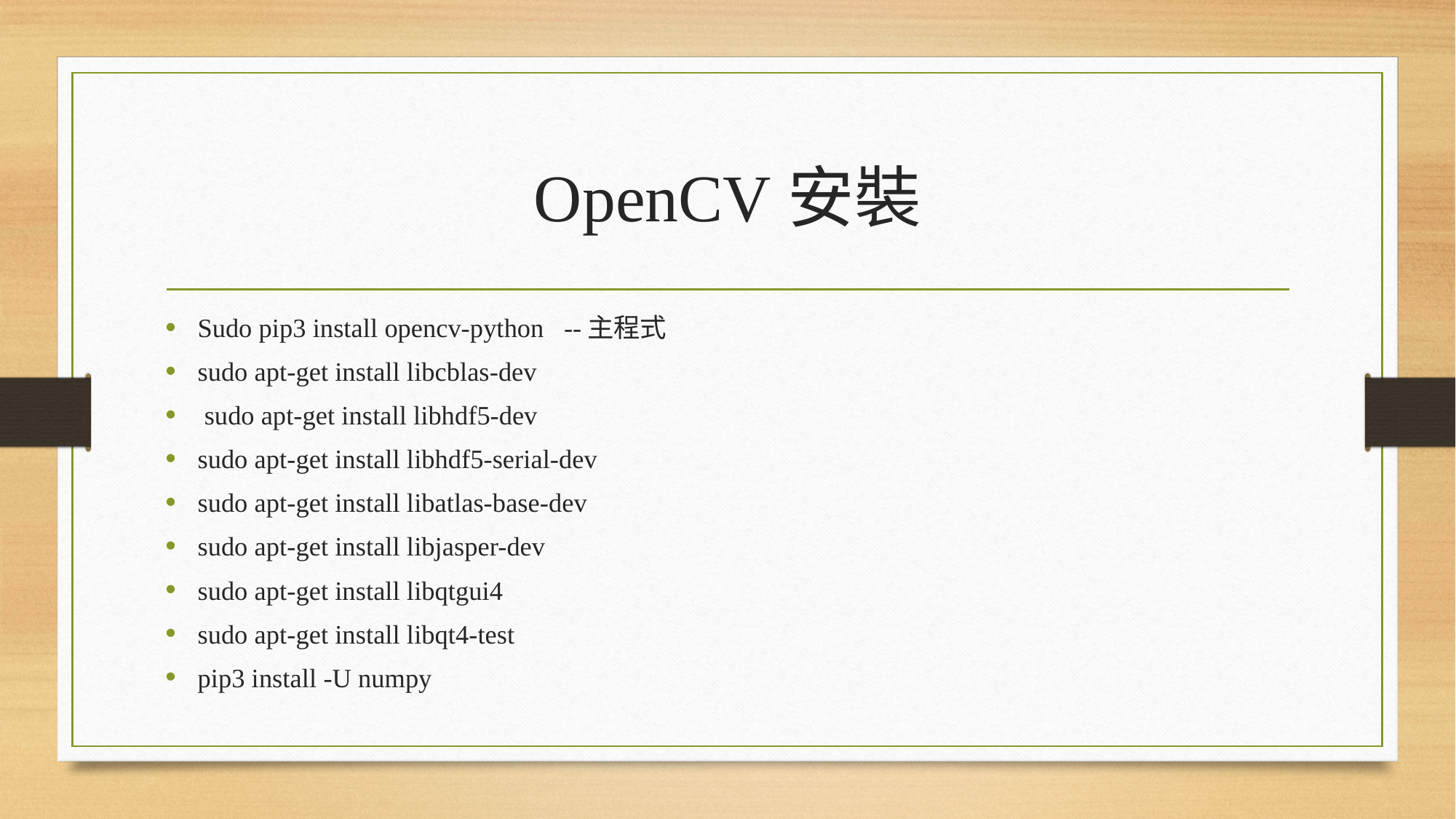

# OpenCV安裝
Sudo pip3 install opencv-python   --主程式
sudo apt-get install libcblas-dev
 sudo apt-get install libhdf5-dev
sudo apt-get install libhdf5-serial-dev
sudo apt-get install libatlas-base-dev
sudo apt-get install libjasper-dev
sudo apt-get install libqtgui4
sudo apt-get install libqt4-test
pip3 install -U numpy